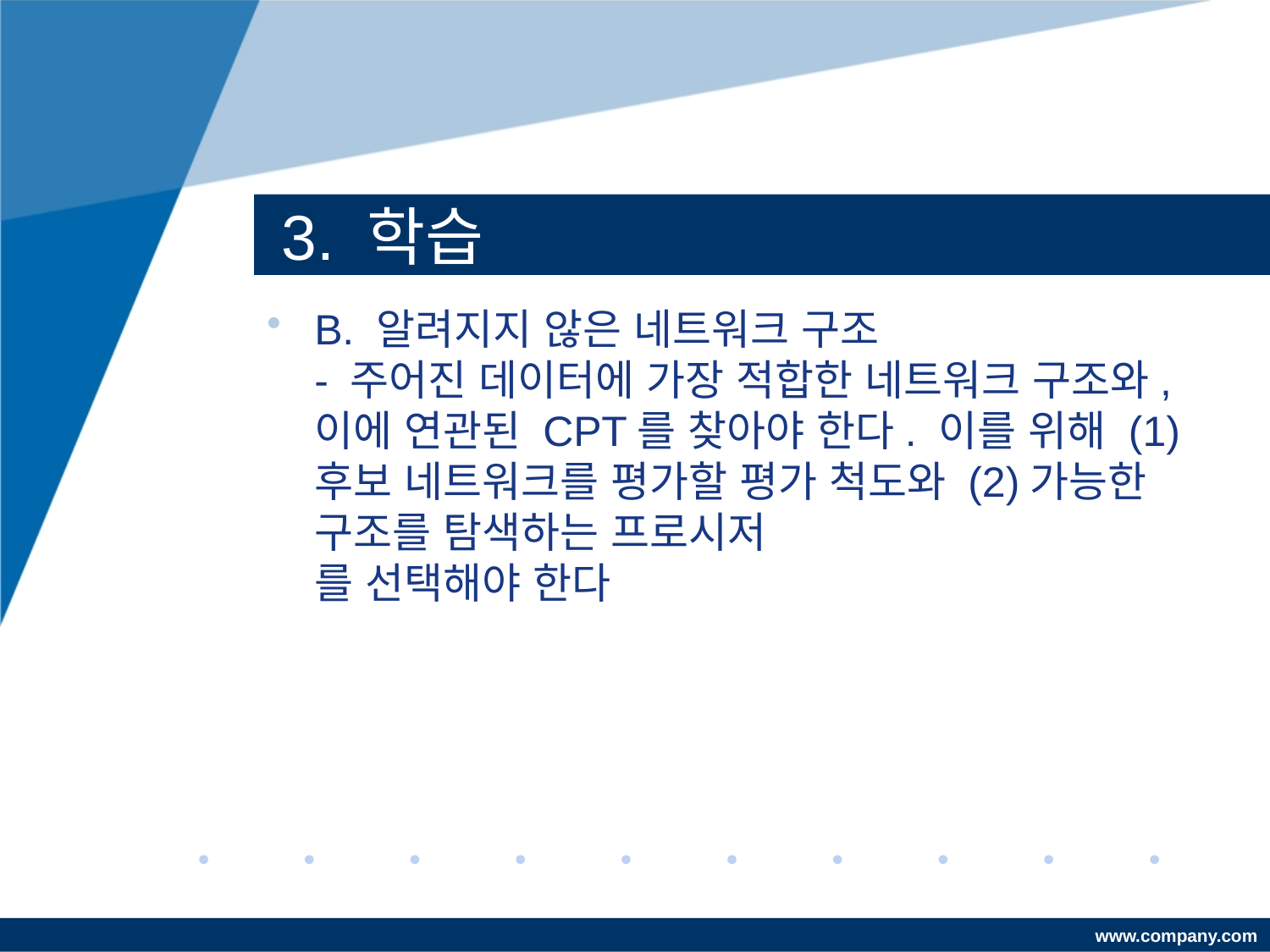

# 3. 학습
B. 알려지지 않은 네트워크 구조
- 주어진 데이터에 가장 적합한 네트워크 구조와, 이에 연관된 CPT를 찾아야 한다. 이를 위해 (1)후보 네트워크를 평가할 평가 척도와 (2)가능한 구조를 탐색하는 프로시저
를 선택해야 한다